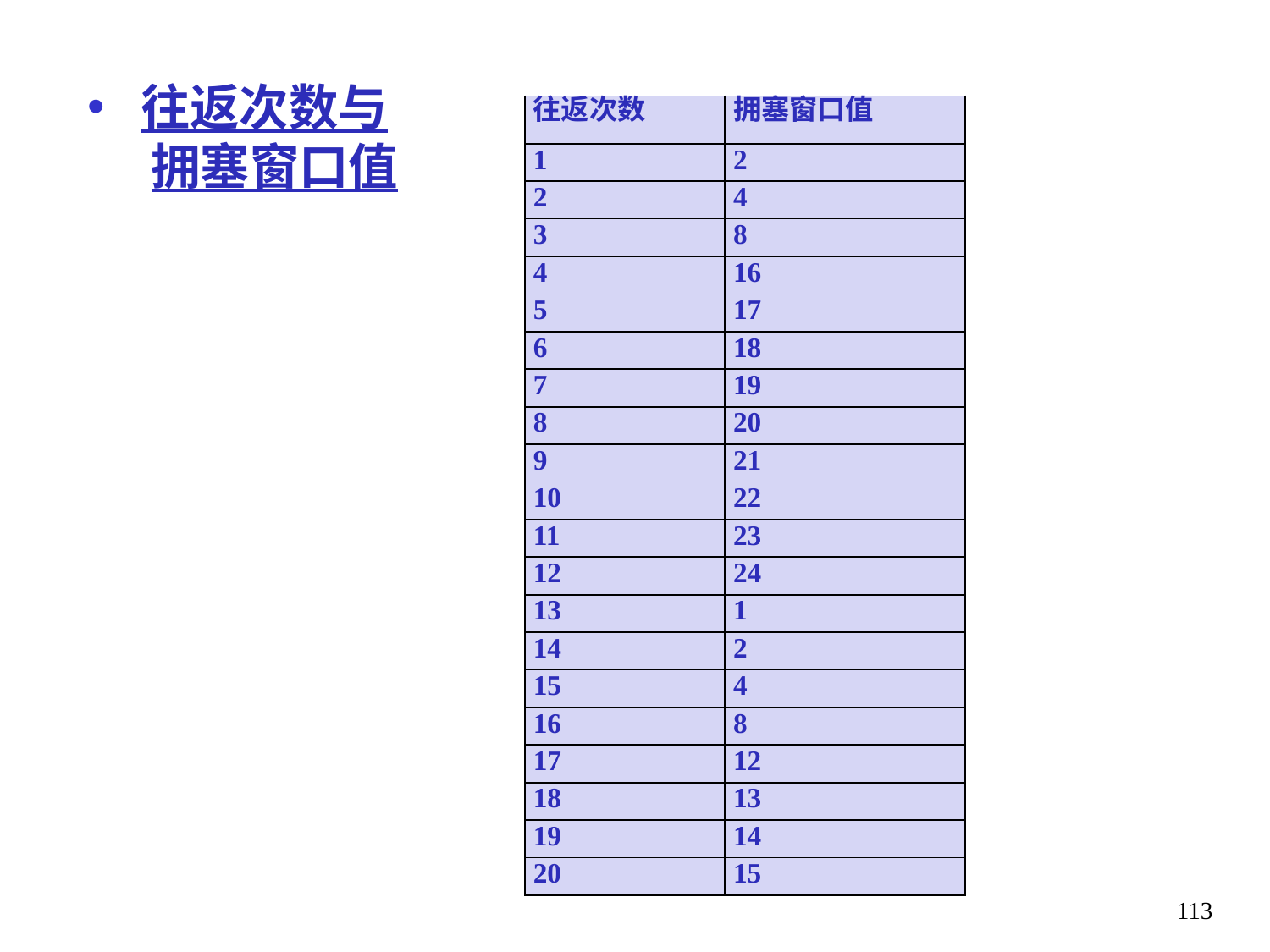

# 往返次数与 拥塞窗口值
| 往返次数 | 拥塞窗口值 |
| --- | --- |
| 1 | 2 |
| 2 | 4 |
| 3 | 8 |
| 4 | 16 |
| 5 | 17 |
| 6 | 18 |
| 7 | 19 |
| 8 | 20 |
| 9 | 21 |
| 10 | 22 |
| 11 | 23 |
| 12 | 24 |
| 13 | 1 |
| 14 | 2 |
| 15 | 4 |
| 16 | 8 |
| 17 | 12 |
| 18 | 13 |
| 19 | 14 |
| 20 | 15 |
113